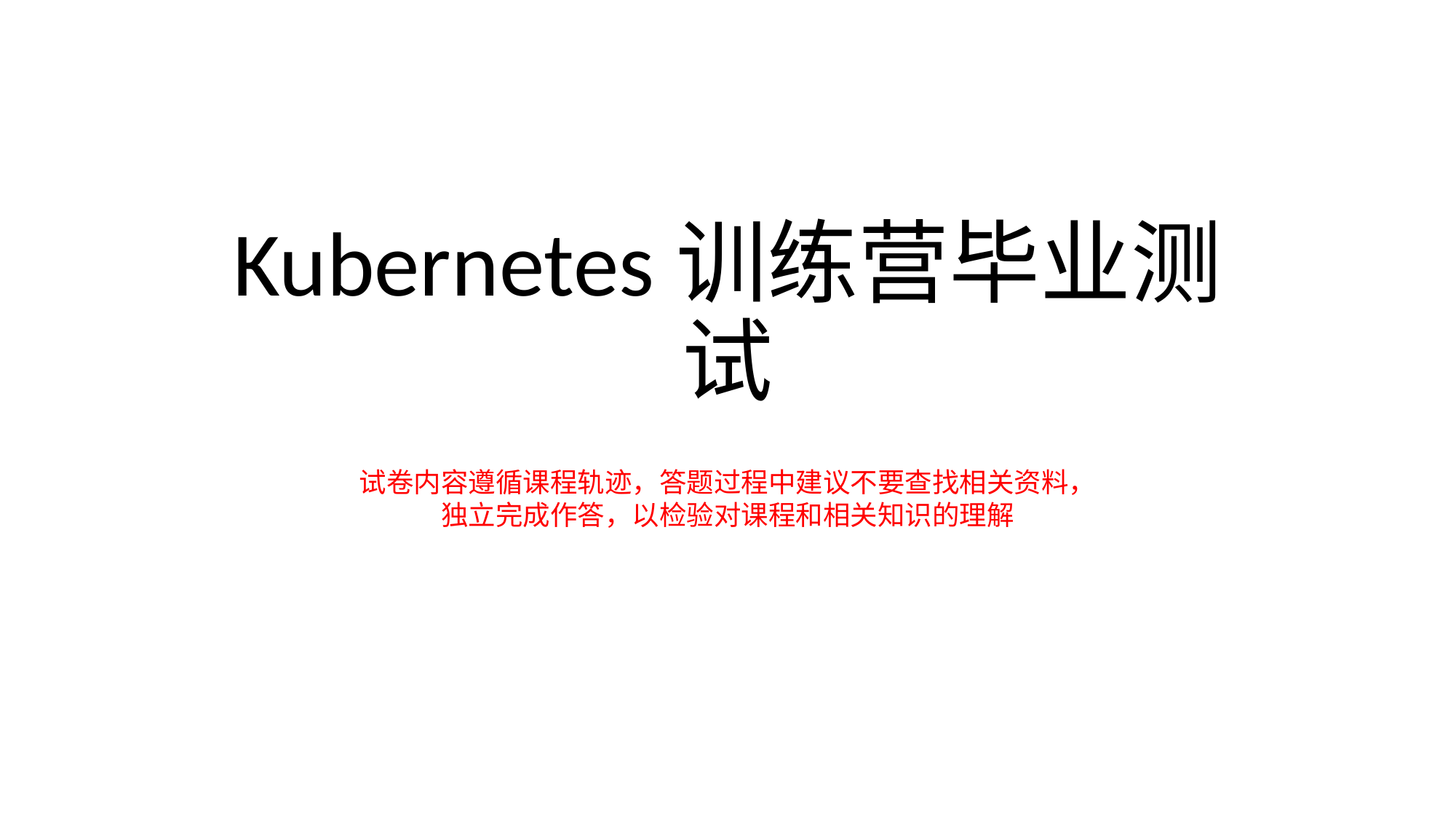

# Kubernetes训练营毕业测试
试卷内容遵循课程轨迹，答题过程中建议不要查找相关资料，
独立完成作答，以检验对课程和相关知识的理解